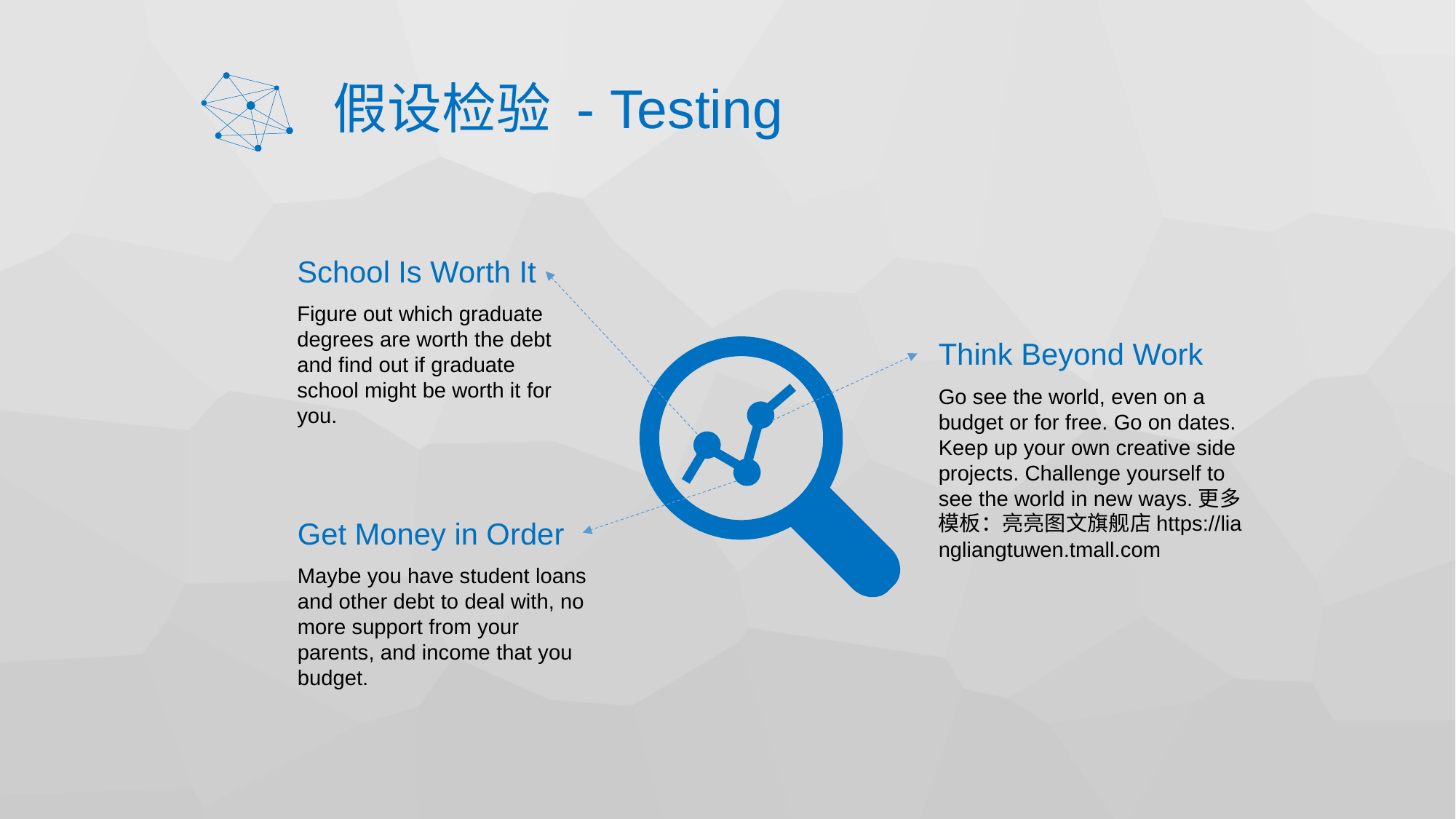

# 假设检验 - Testing
School Is Worth It
Figure out which graduate degrees are worth the debt and find out if graduate school might be worth it for you.
Think Beyond Work

Go see the world, even on a budget or for free. Go on dates. Keep up your own creative side projects. Challenge yourself to see the world in new ways.更多模板：亮亮图文旗舰店https://liangliangtuwen.tmall.com
Get Money in Order
Maybe you have student loans and other debt to deal with, no more support from your parents, and income that you budget.